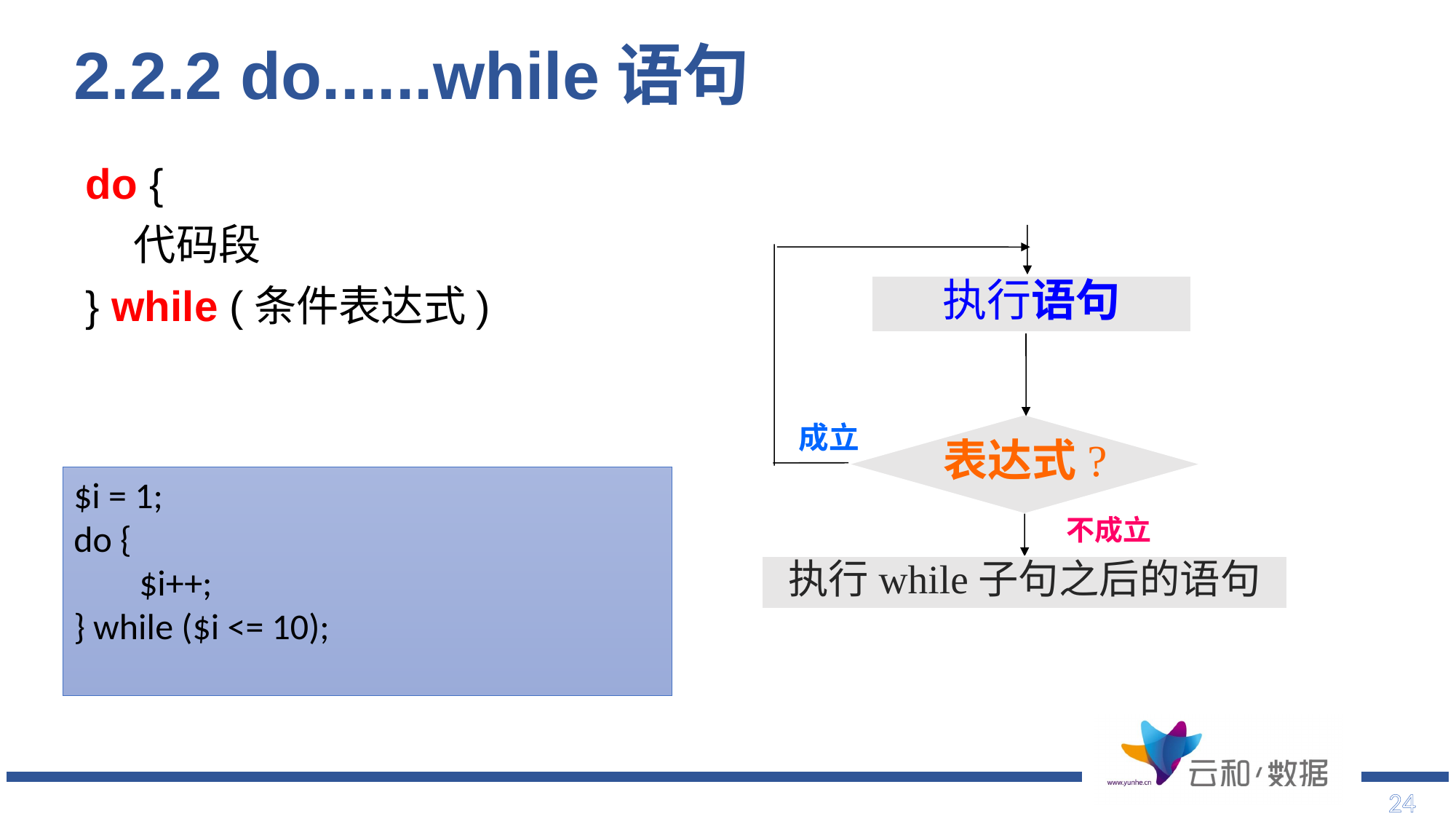

# 2.2.2 do......while语句
do {
    代码段
} while (条件表达式)

执行语句

成立
表达式?

不成立

执行while子句之后的语句
$i = 1;
do {
        $i++;
} while ($i <= 10);